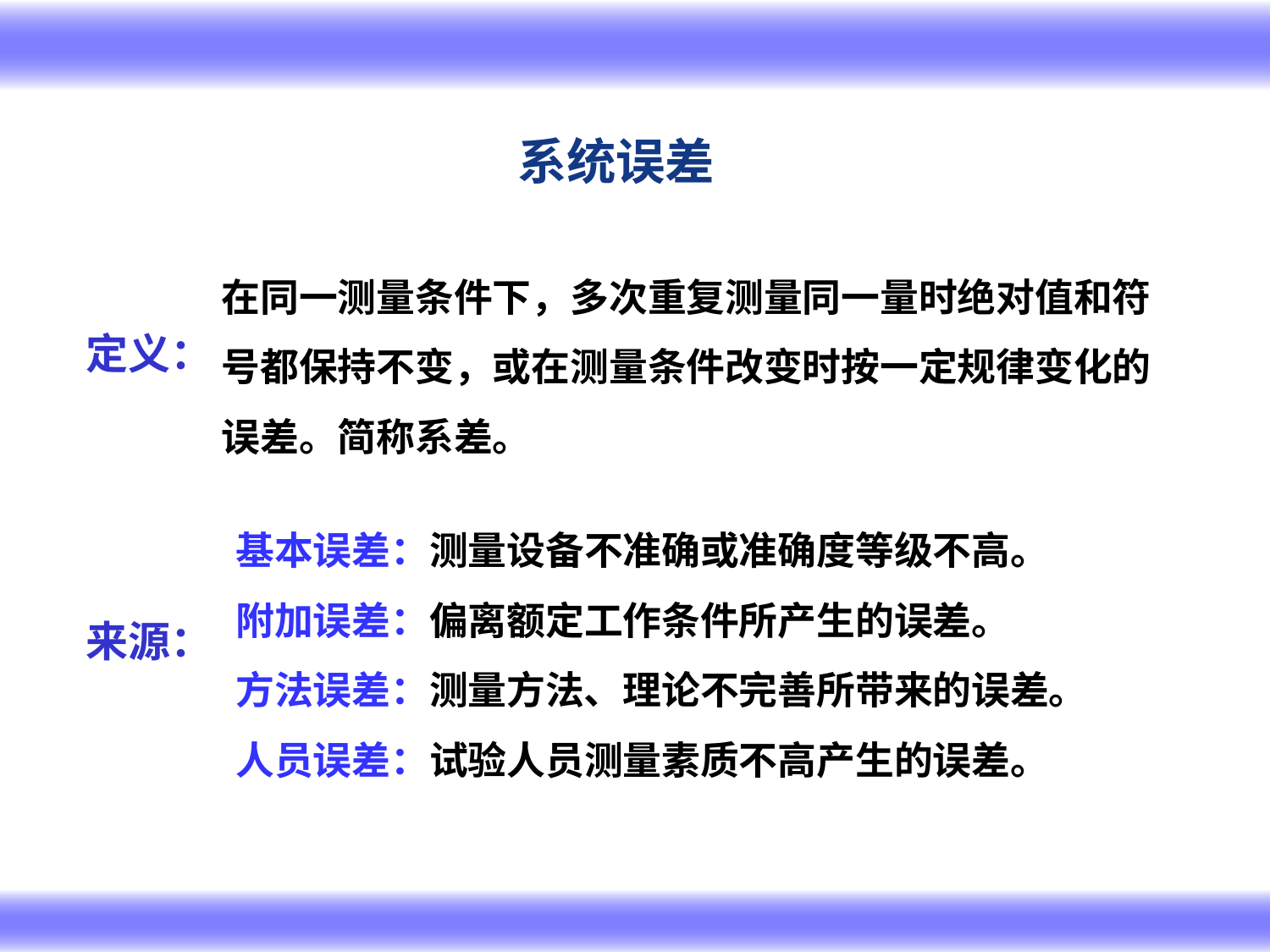

系统误差
在同一测量条件下，多次重复测量同一量时绝对值和符号都保持不变，或在测量条件改变时按一定规律变化的误差。简称系差。
定义：
基本误差：测量设备不准确或准确度等级不高。
附加误差：偏离额定工作条件所产生的误差。
方法误差：测量方法、理论不完善所带来的误差。
人员误差：试验人员测量素质不高产生的误差。
来源：
34